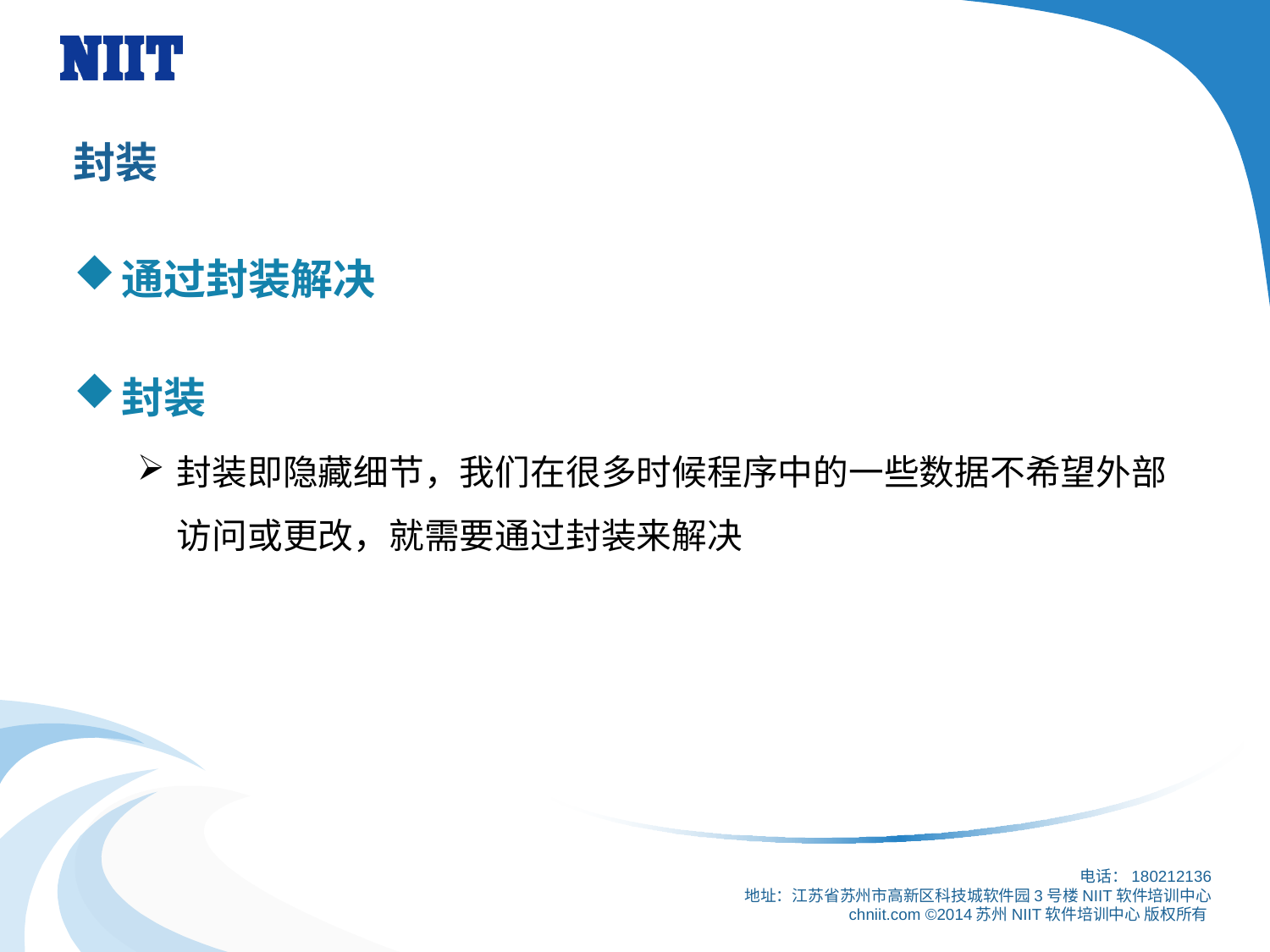

# 封装
通过封装解决

封装
封装即隐藏细节，我们在很多时候程序中的一些数据不希望外部访问或更改，就需要通过封装来解决